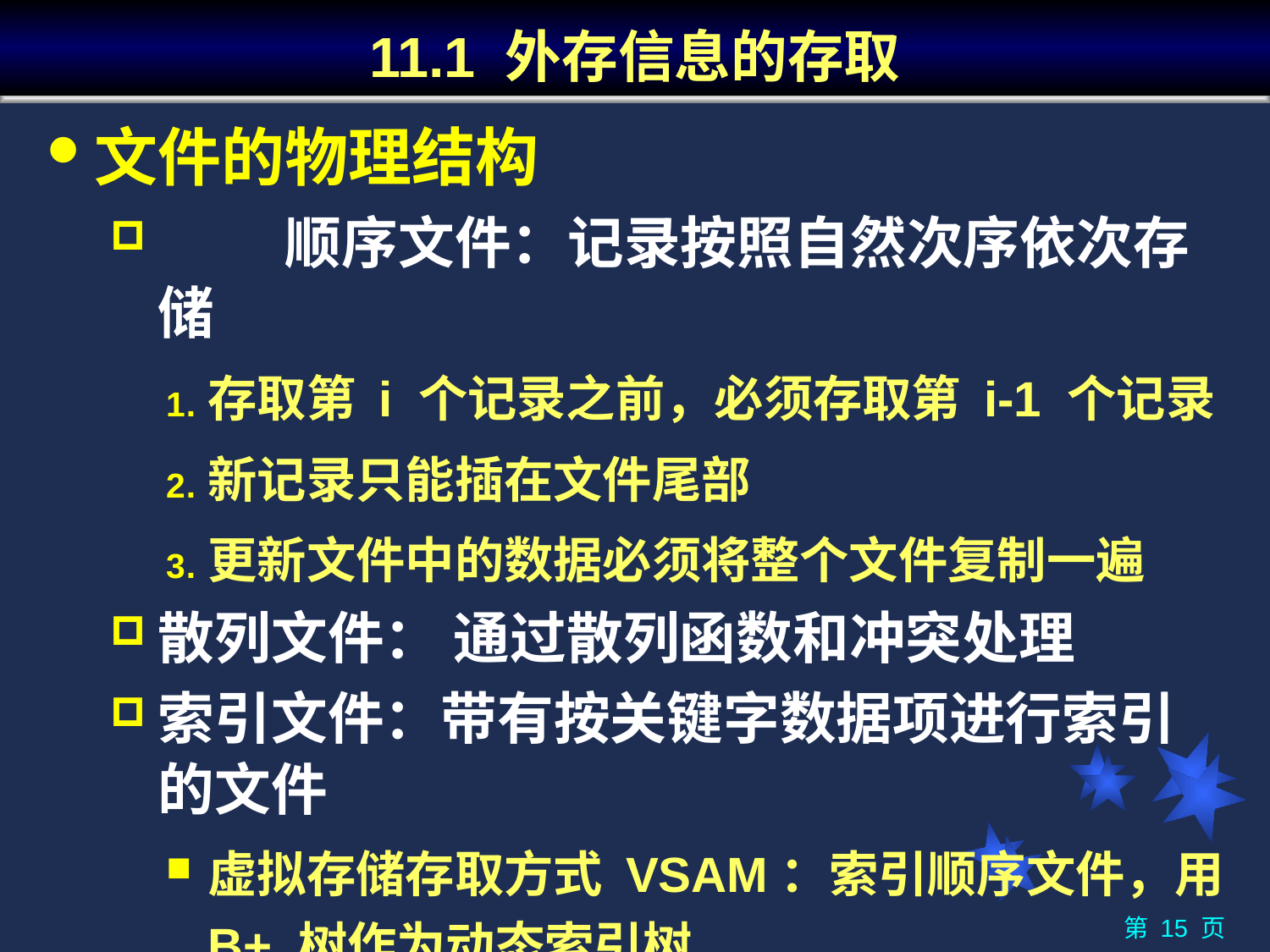

# 11.1 外存信息的存取
文件的物理结构
	顺序文件：记录按照自然次序依次存储
存取第 i 个记录之前，必须存取第 i-1 个记录
新记录只能插在文件尾部
更新文件中的数据必须将整个文件复制一遍
散列文件： 通过散列函数和冲突处理
索引文件：带有按关键字数据项进行索引的文件
虚拟存储存取方式 VSAM：索引顺序文件，用B+ 树作为动态索引树
第 15 页